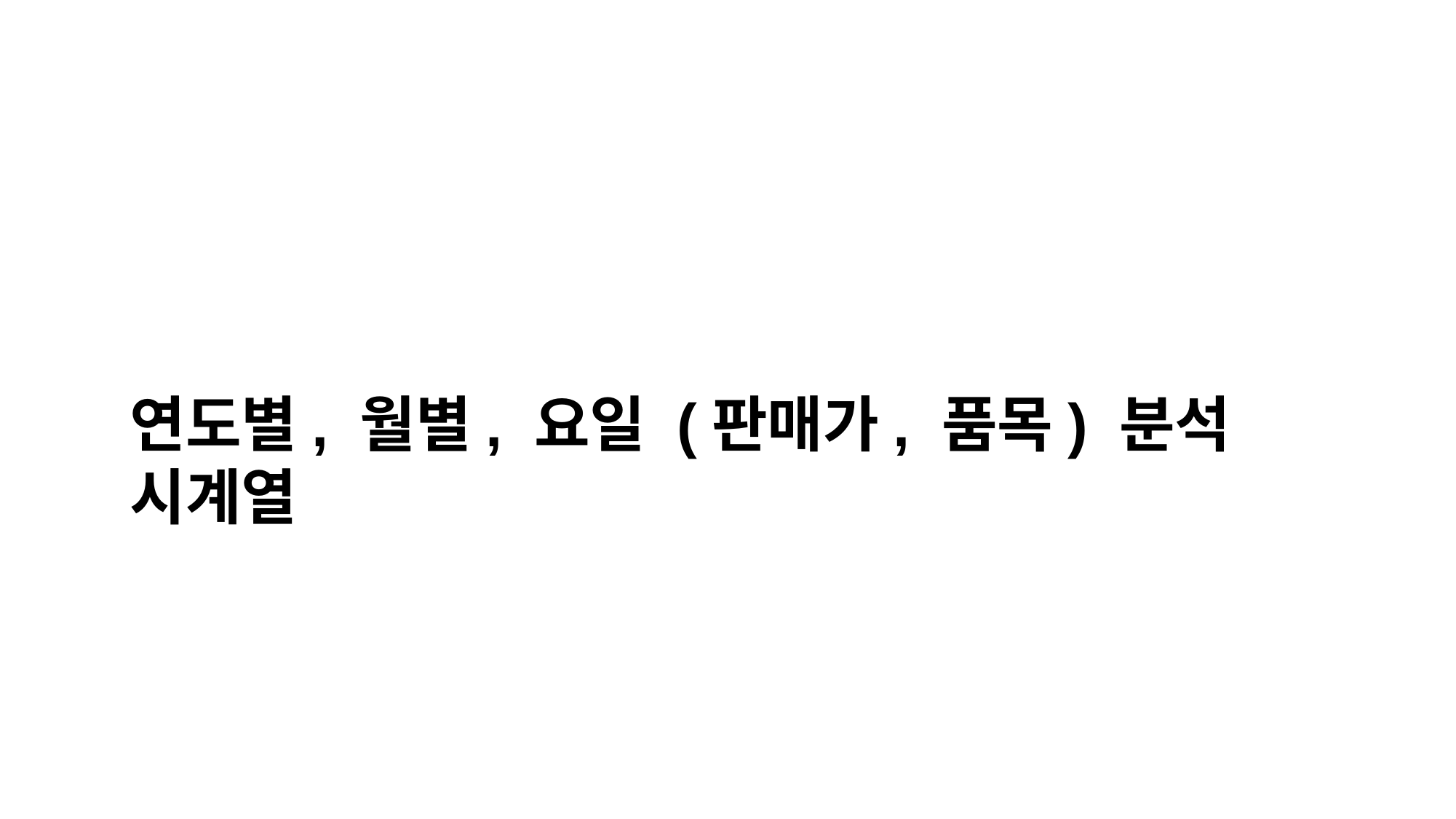

연도별, 월별, 요일 (판매가, 품목) 분석 시계열